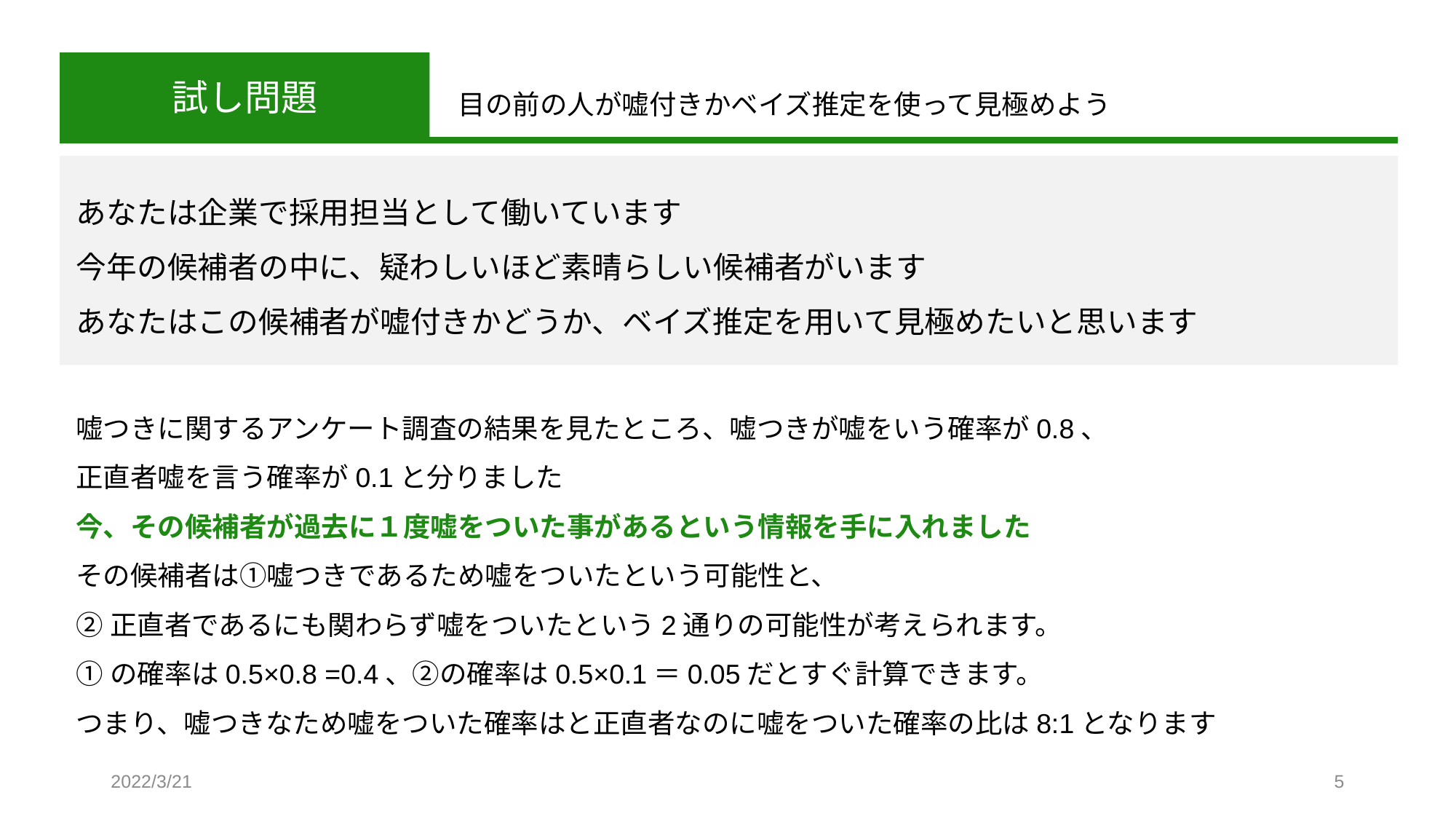

試し問題
目の前の人が嘘付きかベイズ推定を使って見極めよう

あなたは企業で採用担当として働いています
今年の候補者の中に、疑わしいほど素晴らしい候補者がいます
あなたはこの候補者が嘘付きかどうか、ベイズ推定を用いて見極めたいと思います
嘘つきに関するアンケート調査の結果を見たところ、嘘つきが嘘をいう確率が0.8、
正直者嘘を言う確率が0.1と分りました
今、その候補者が過去に１度嘘をついた事があるという情報を手に入れました
その候補者は①嘘つきであるため嘘をついたという可能性と、
②正直者であるにも関わらず嘘をついたという2通りの可能性が考えられます。
①の確率は0.5×0.8 =0.4、②の確率は0.5×0.1＝0.05だとすぐ計算できます。
つまり、嘘つきなため嘘をついた確率はと正直者なのに嘘をついた確率の比は8:1となります
2022/3/21
5